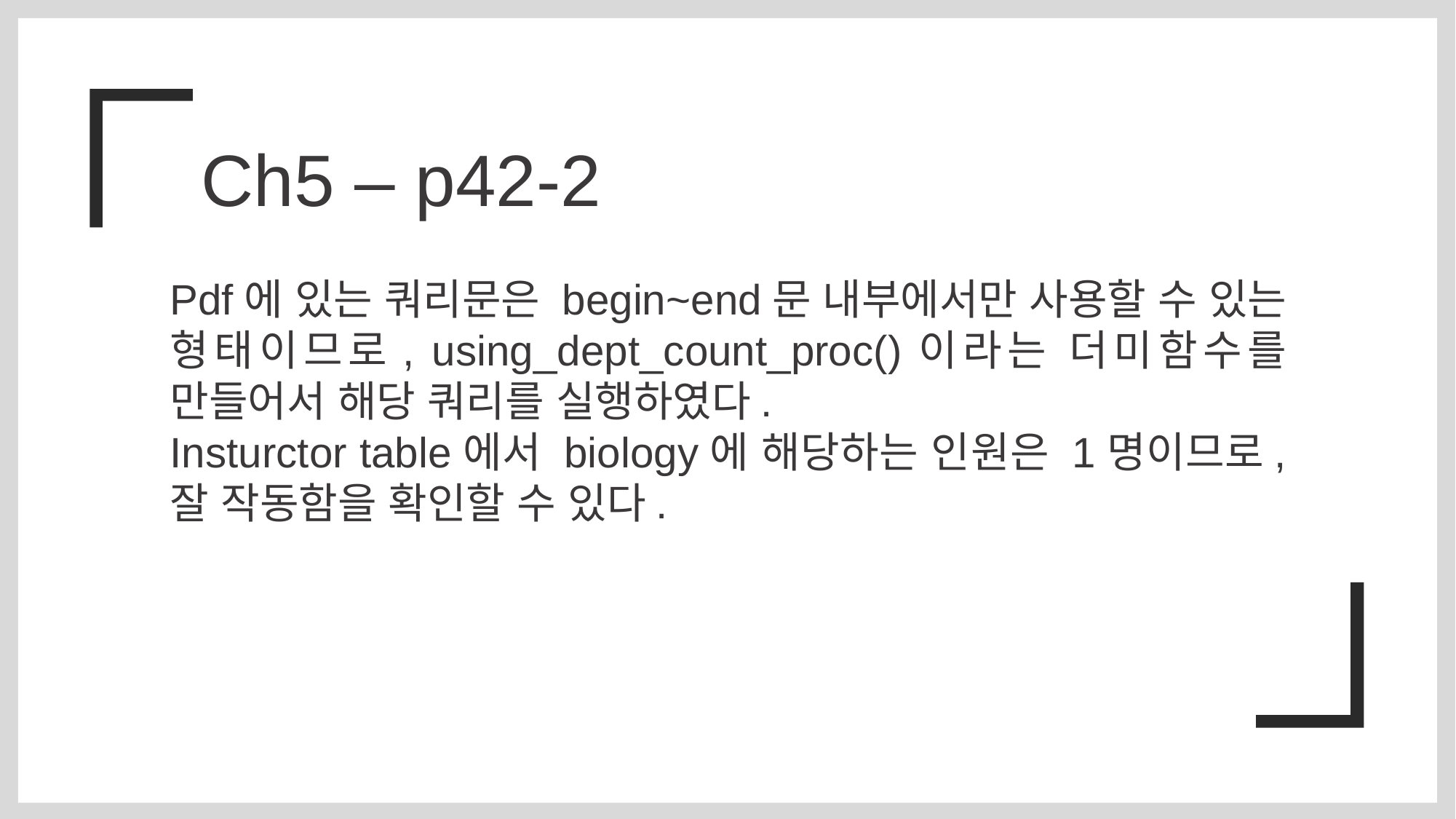

Ch5 – p42-2
Pdf에 있는 쿼리문은 begin~end문 내부에서만 사용할 수 있는 형태이므로, using_dept_count_proc()이라는 더미함수를 만들어서 해당 쿼리를 실행하였다.
Insturctor table에서 biology에 해당하는 인원은 1명이므로, 잘 작동함을 확인할 수 있다.